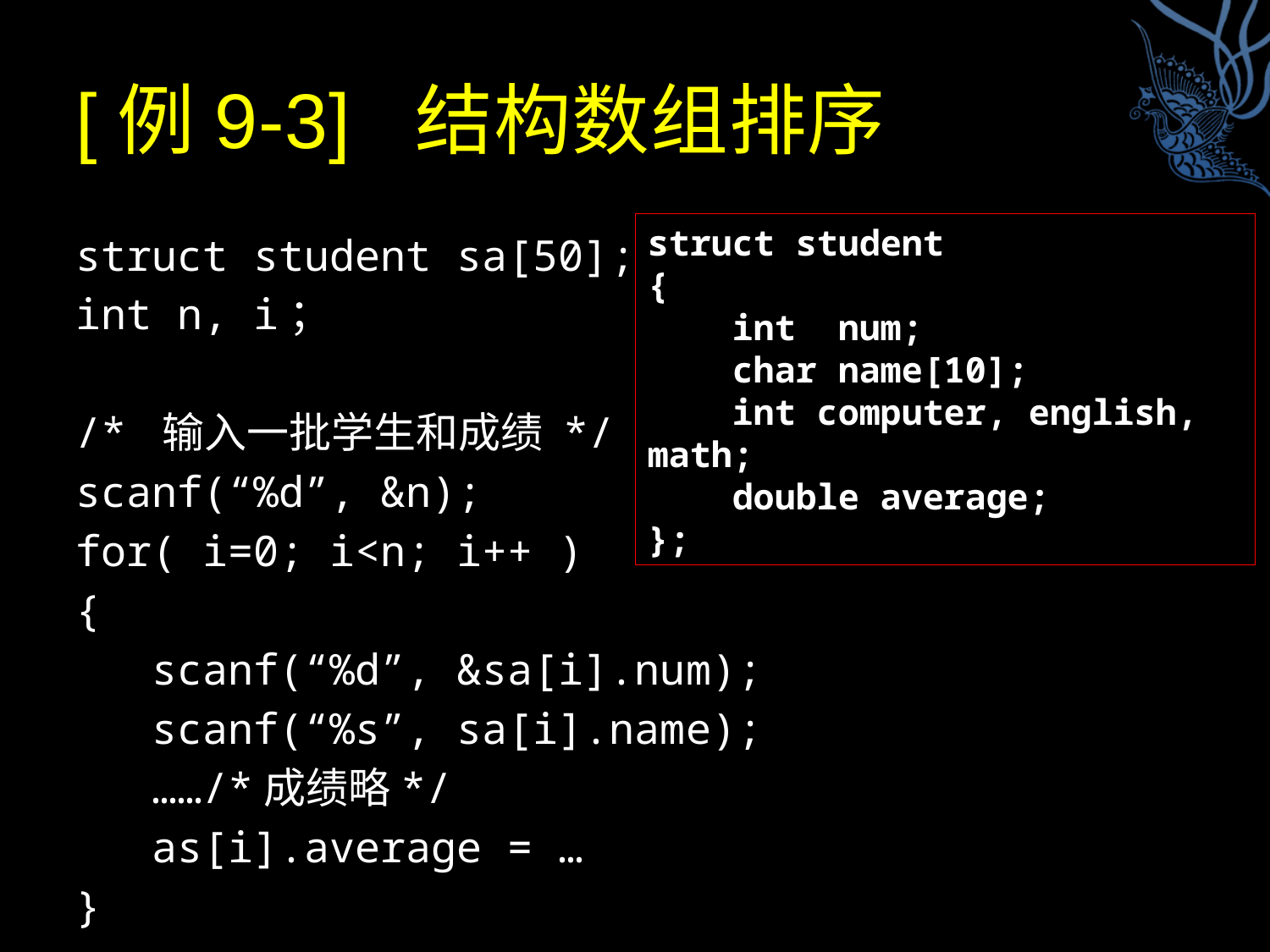

# [例9-3]  结构数组排序
struct student
{
    int  num;
    char name[10];
    int computer, english, math;
    double average;
};
struct student sa[50];
int n, i；

/* 输入一批学生和成绩 */
scanf(“%d”, &n);
for( i=0; i<n; i++ )
{
   scanf(“%d”, &sa[i].num);
   scanf(“%s”, sa[i].name);
   ……/*成绩略*/
   as[i].average = …
}